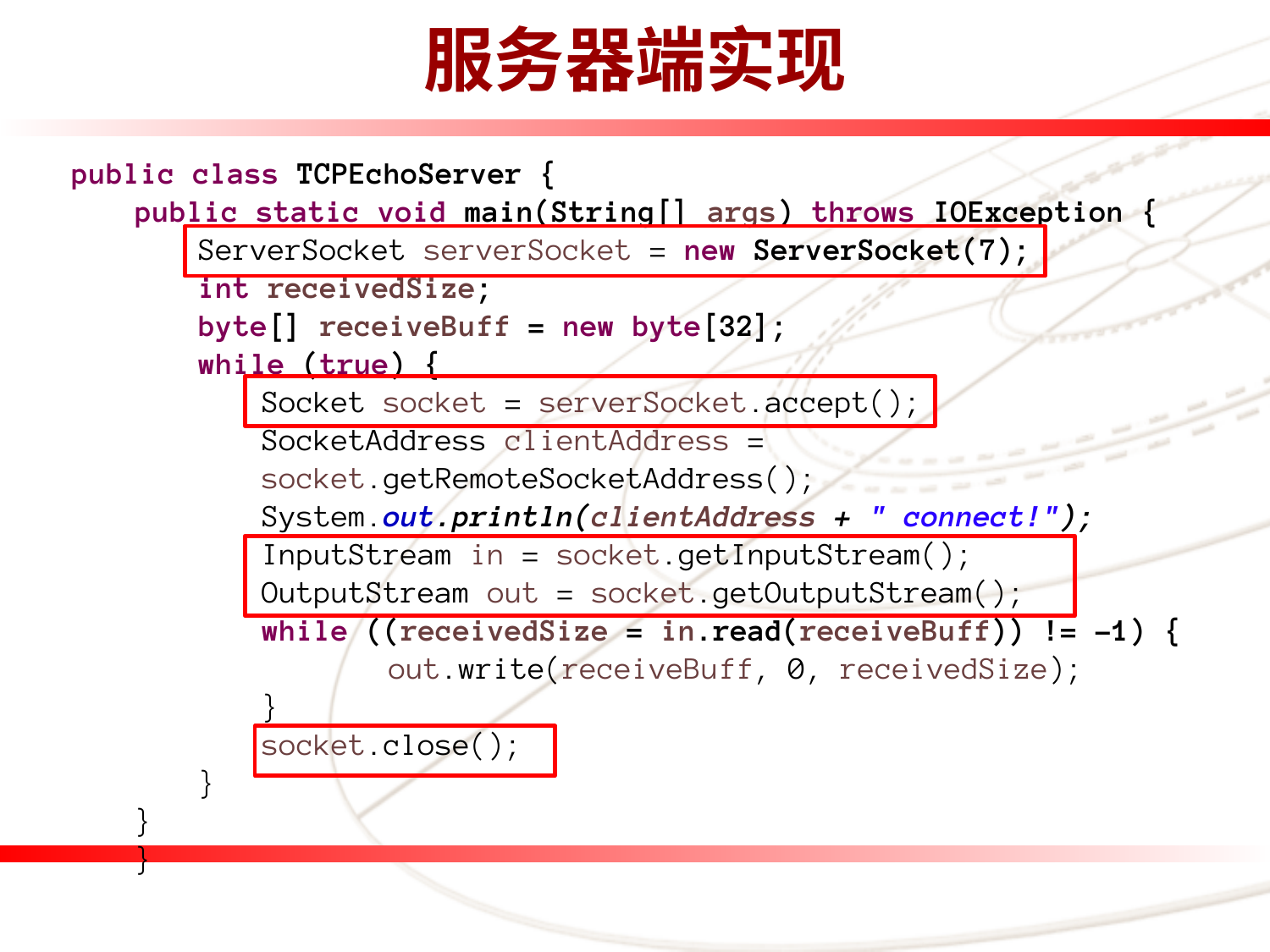

# 服务器端实现
public class TCPEchoServer {
public static void main(String[] args) throws IOException {
ServerSocket serverSocket = new ServerSocket(7);
int receivedSize;
byte[] receiveBuff = new byte[32];
while (true) {
Socket socket = serverSocket.accept();
SocketAddress clientAddress = socket.getRemoteSocketAddress();
System.out.println(clientAddress + " connect!");
InputStream in = socket.getInputStream();
OutputStream out = socket.getOutputStream();
while ((receivedSize = in.read(receiveBuff)) != -1) {
	out.write(receiveBuff, 0, receivedSize);
}
socket.close();
}
}
}